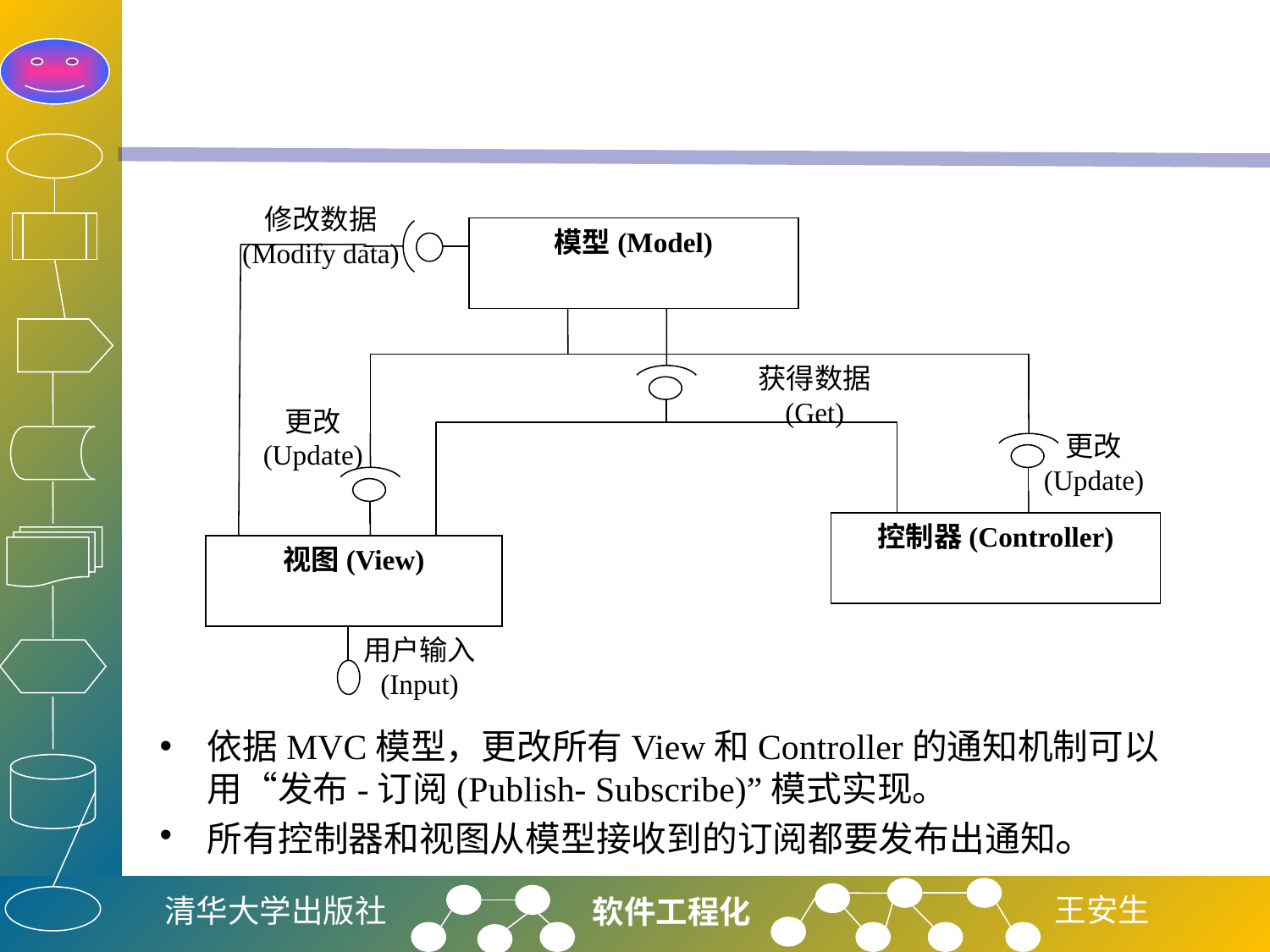

#

修改数据
(Modify data)

模型(Model)

获得数据
(Get)
更改
(Update)

更改
(Update)

控制器(Controller)
视图(View)
用户输入
(Input)

依据MVC模型，更改所有View和Controller的通知机制可以用“发布-订阅(Publish- Subscribe)”模式实现。
所有控制器和视图从模型接收到的订阅都要发布出通知。